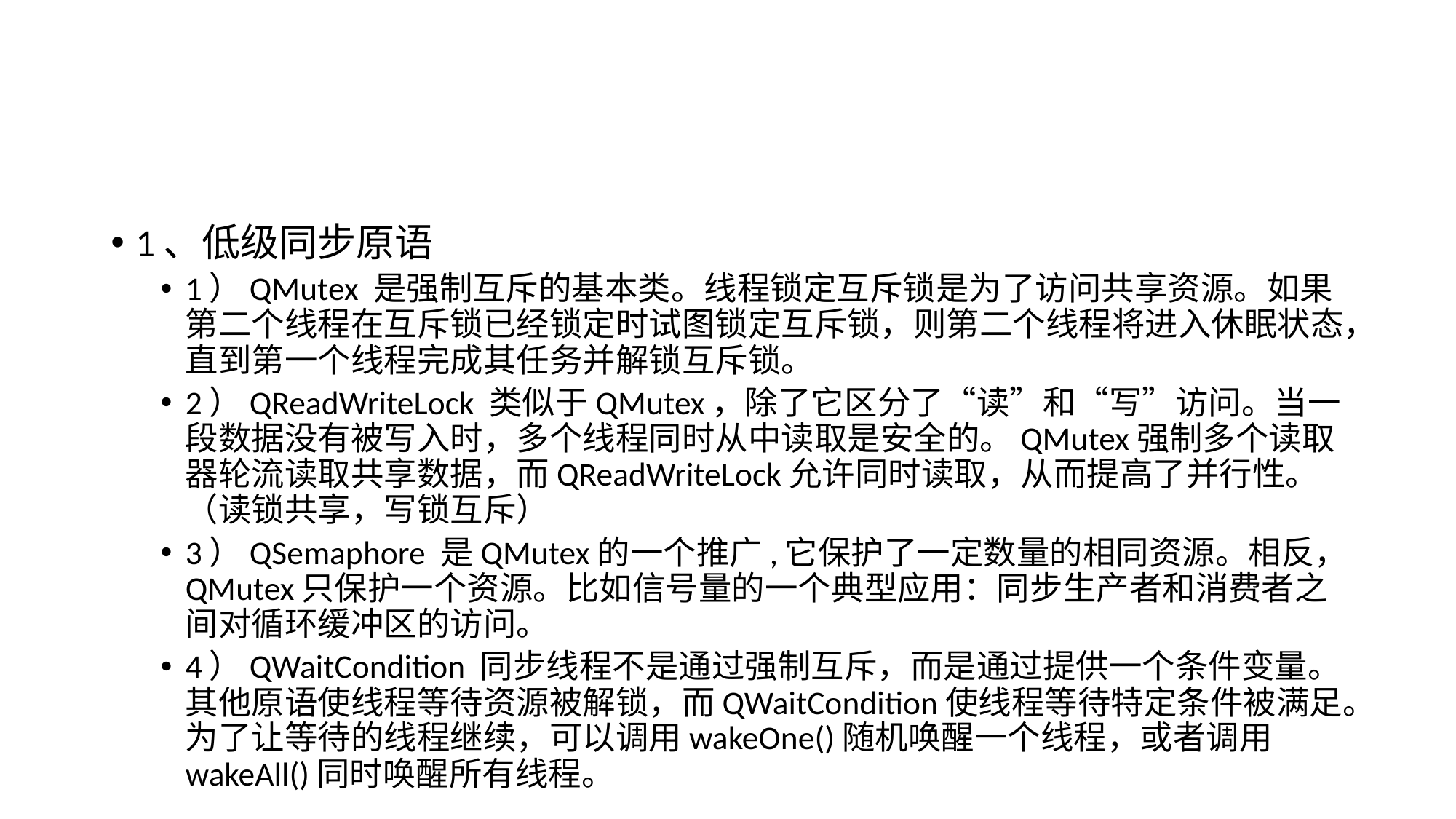

#
1、低级同步原语
1）QMutex 是强制互斥的基本类。线程锁定互斥锁是为了访问共享资源。如果第二个线程在互斥锁已经锁定时试图锁定互斥锁，则第二个线程将进入休眠状态，直到第一个线程完成其任务并解锁互斥锁。
2）QReadWriteLock 类似于QMutex，除了它区分了“读”和“写”访问。当一段数据没有被写入时，多个线程同时从中读取是安全的。QMutex强制多个读取器轮流读取共享数据，而QReadWriteLock允许同时读取，从而提高了并行性。（读锁共享，写锁互斥）
3）QSemaphore 是QMutex的一个推广,它保护了一定数量的相同资源。相反，QMutex只保护一个资源。比如信号量的一个典型应用：同步生产者和消费者之间对循环缓冲区的访问。
4）QWaitCondition 同步线程不是通过强制互斥，而是通过提供一个条件变量。其他原语使线程等待资源被解锁，而QWaitCondition使线程等待特定条件被满足。为了让等待的线程继续，可以调用wakeOne()随机唤醒一个线程，或者调用wakeAll()同时唤醒所有线程。